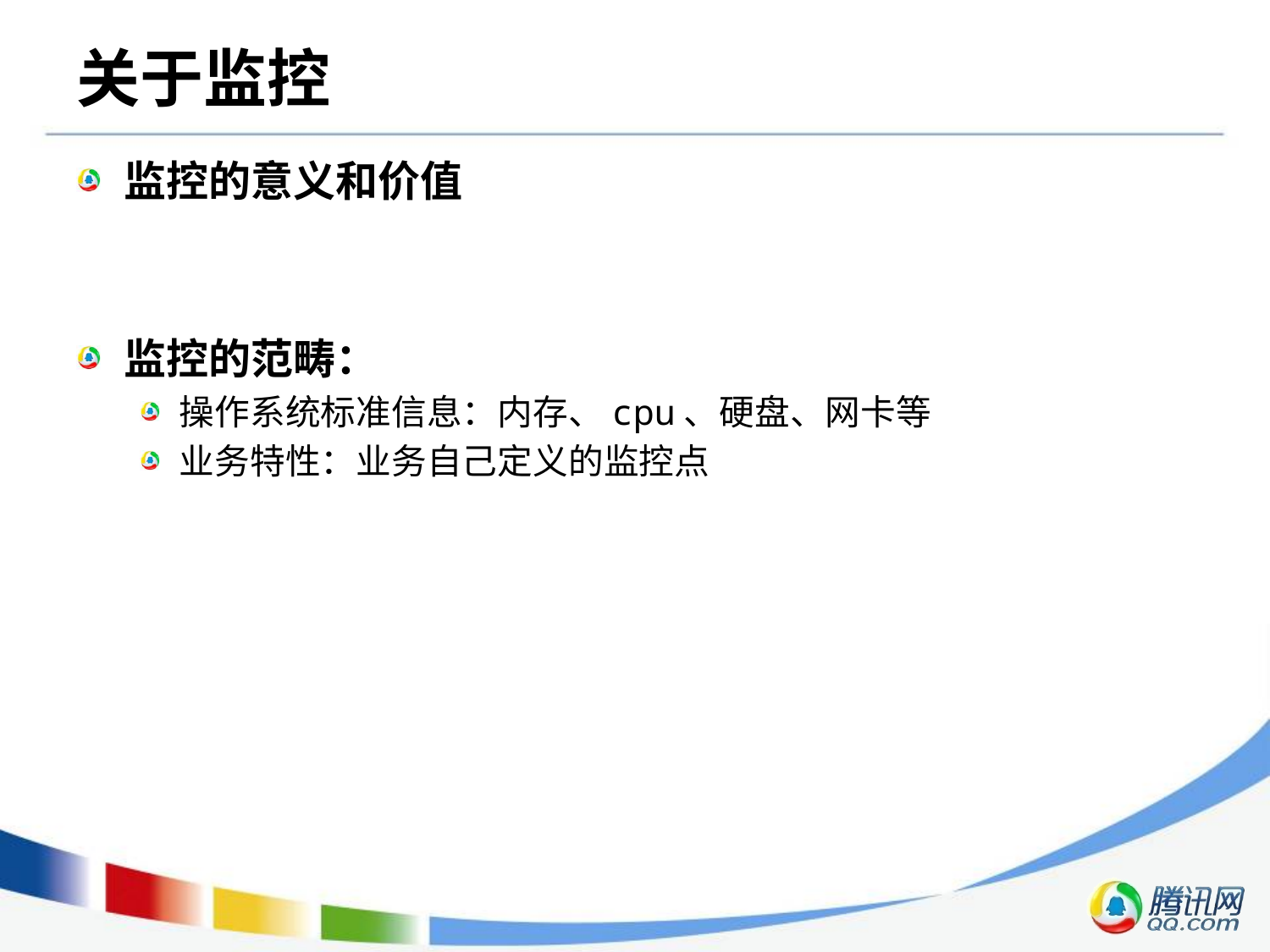

# 关于监控
监控的意义和价值

监控的范畴：
操作系统标准信息：内存、cpu、硬盘、网卡等
业务特性：业务自己定义的监控点